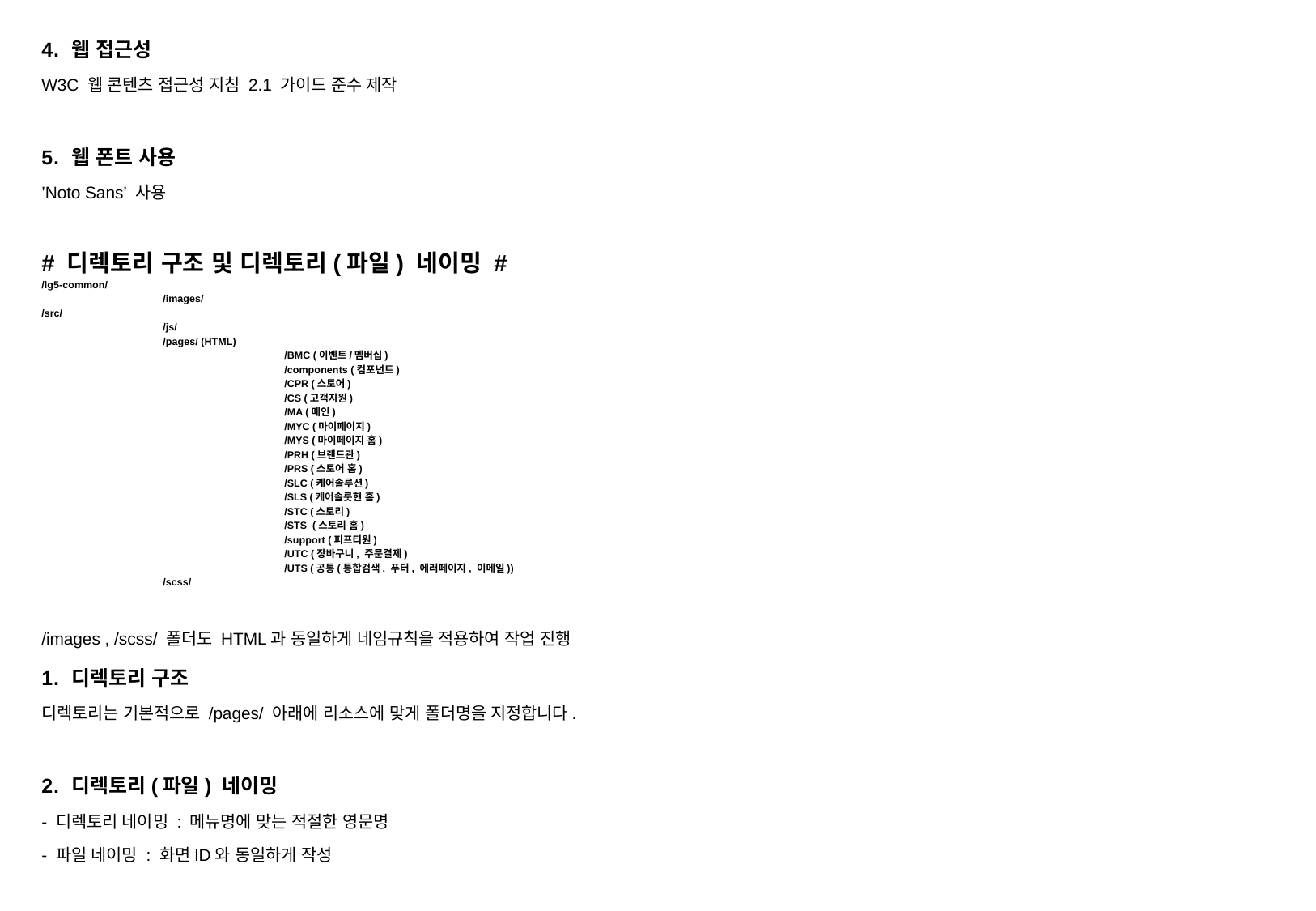

웹 접근성
W3C 웹 콘텐츠 접근성 지침 2.1 가이드 준수 제작

웹 폰트 사용
’Noto Sans’ 사용

# 디렉토리 구조 및 디렉토리(파일) 네이밍 #
/lg5-common/
	/images/
/src/
	/js/
	/pages/ (HTML)
		/BMC (이벤트/멤버십)
		/components (컴포넌트)
		/CPR (스토어)
		/CS (고객지원)
		/MA (메인)
		/MYC (마이페이지)
		/MYS (마이페이지 홈)
		/PRH (브랜드관)
		/PRS (스토어 홈)
		/SLC (케어솔루션)
		/SLS (케어솔룻현 홈)
		/STC (스토리)
		/STS  (스토리 홈)
		/support (피프티원)
		/UTC (장바구니, 주문결제)
		/UTS (공통(통합검색, 푸터, 에러페이지, 이메일))
	/scss/

디렉토리 구조
디렉토리는 기본적으로 /pages/ 아래에 리소스에 맞게 폴더명을 지정합니다.

디렉토리(파일) 네이밍
- 디렉토리 네이밍 : 메뉴명에 맞는 적절한 영문명
- 파일 네이밍 : 화면ID와 동일하게 작성

/images , /scss/ 폴더도 HTML과 동일하게 네임규칙을 적용하여 작업 진행